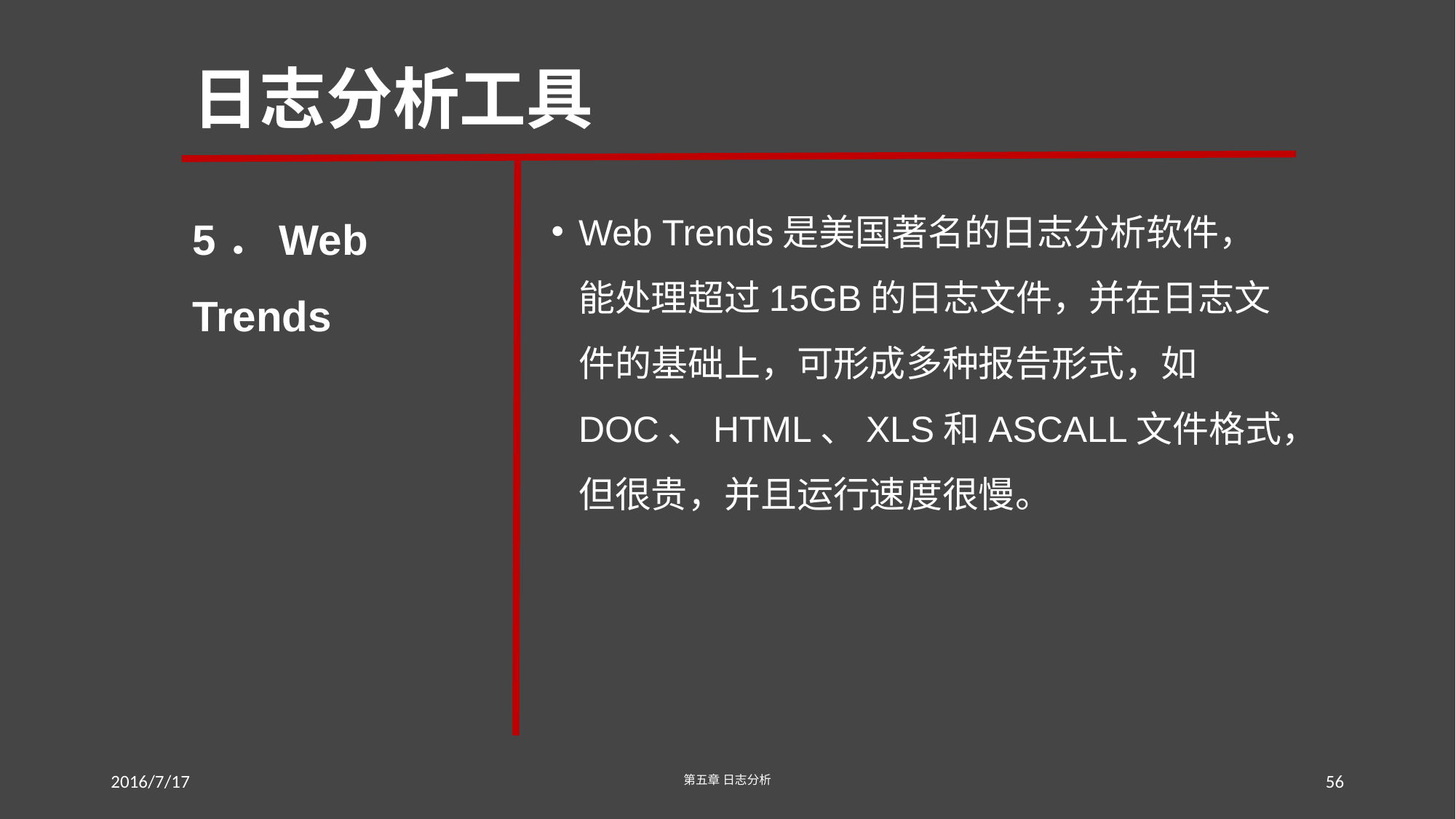

# 日志分析工具
5．Web Trends
Web Trends是美国著名的日志分析软件，能处理超过15GB的日志文件，并在日志文件的基础上，可形成多种报告形式，如DOC、HTML、XLS和ASCALL文件格式，但很贵，并且运行速度很慢。
2016/7/17
第五章 日志分析
56